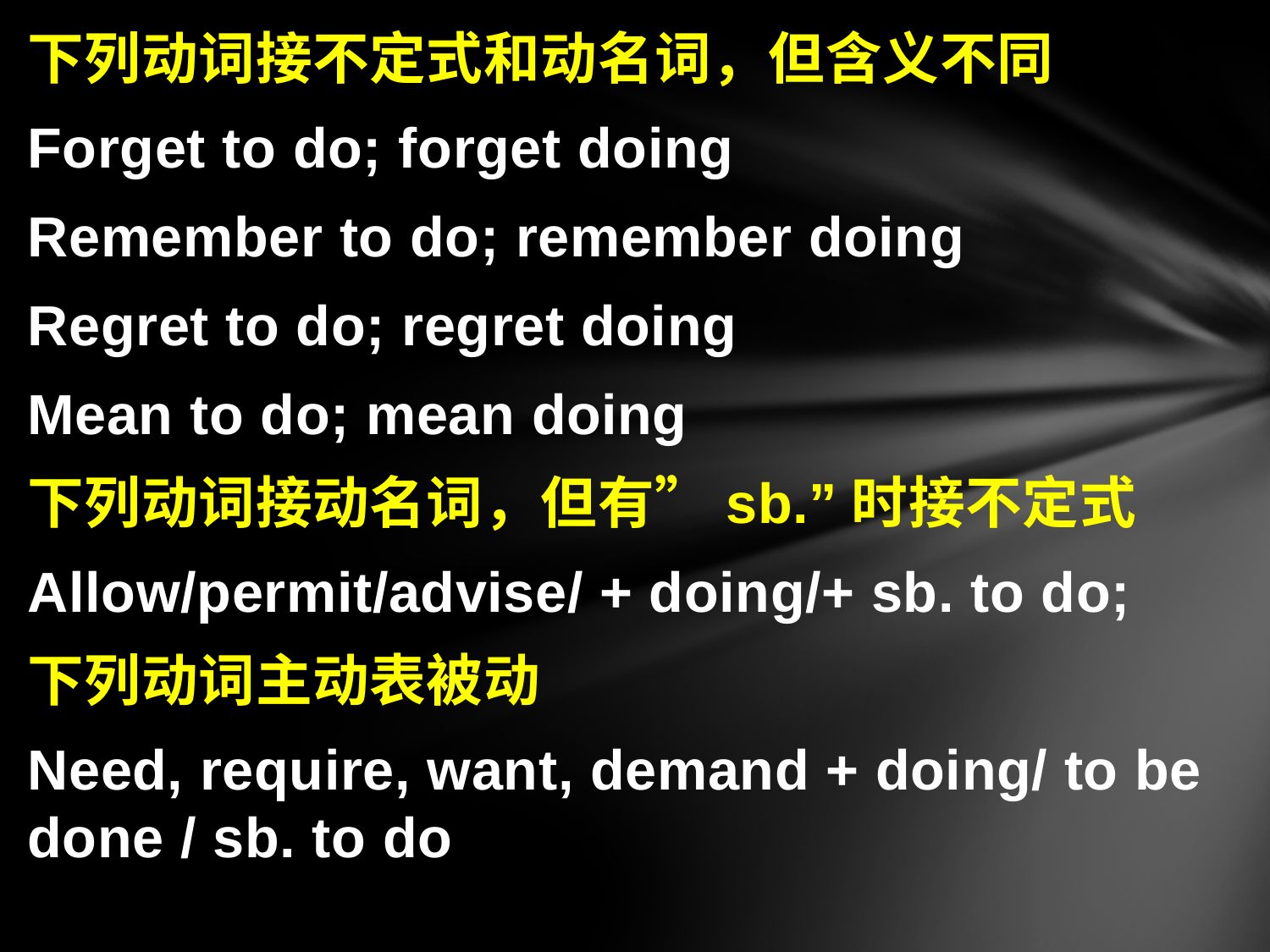

下列动词接不定式和动名词，但含义不同
Forget to do; forget doing
Remember to do; remember doing
Regret to do; regret doing
Mean to do; mean doing
下列动词接动名词，但有”sb.”时接不定式
Allow/permit/advise/ + doing/+ sb. to do;
下列动词主动表被动
Need, require, want, demand + doing/ to be done / sb. to do